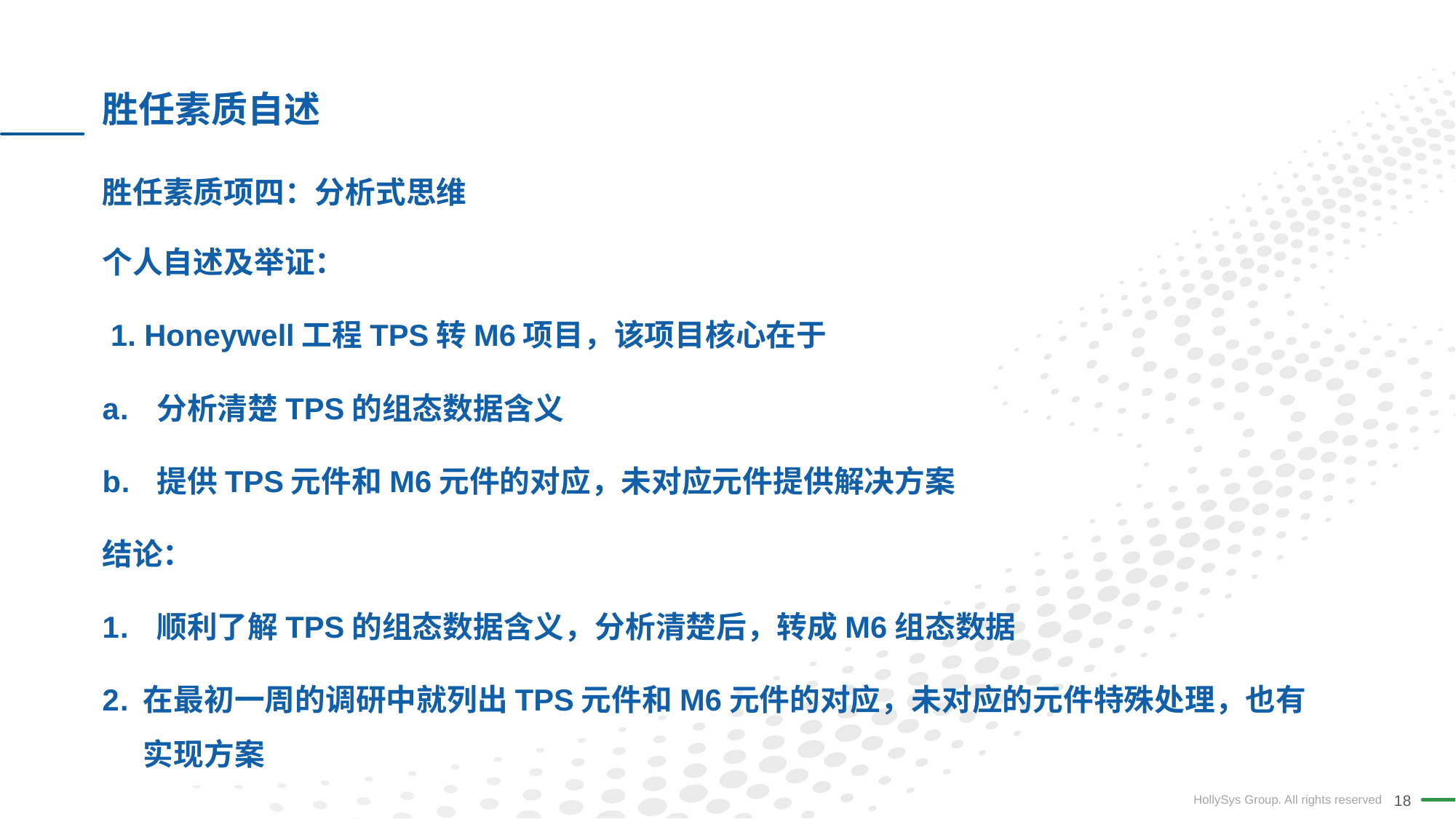

# 胜任素质自述
胜任素质项四：分析式思维
个人自述及举证：
 1. Honeywell工程TPS转M6项目，该项目核心在于
分析清楚TPS的组态数据含义
提供TPS元件和M6元件的对应，未对应元件提供解决方案
结论：
顺利了解TPS的组态数据含义，分析清楚后，转成M6组态数据
在最初一周的调研中就列出TPS元件和M6元件的对应，未对应的元件特殊处理，也有实现方案